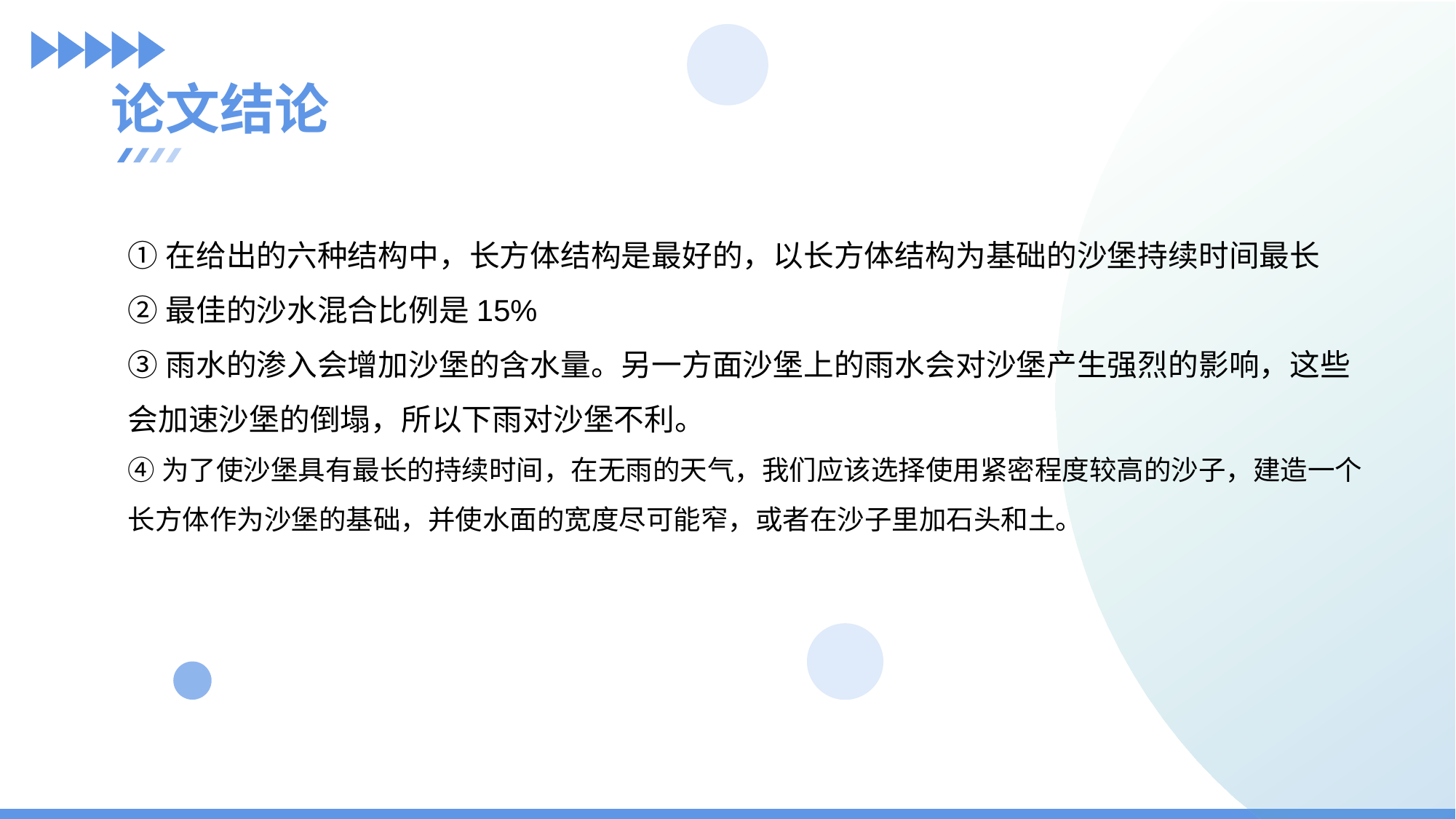

论文结论

①在给出的六种结构中，长方体结构是最好的，以长方体结构为基础的沙堡持续时间最长
②最佳的沙水混合比例是15%
③雨水的渗入会增加沙堡的含水量。另一方面沙堡上的雨水会对沙堡产生强烈的影响，这些会加速沙堡的倒塌，所以下雨对沙堡不利。
④为了使沙堡具有最长的持续时间，在无雨的天气，我们应该选择使用紧密程度较高的沙子，建造一个长方体作为沙堡的基础，并使水面的宽度尽可能窄，或者在沙子里加石头和土。
关键词1
关键词2
关键词3
关键词4